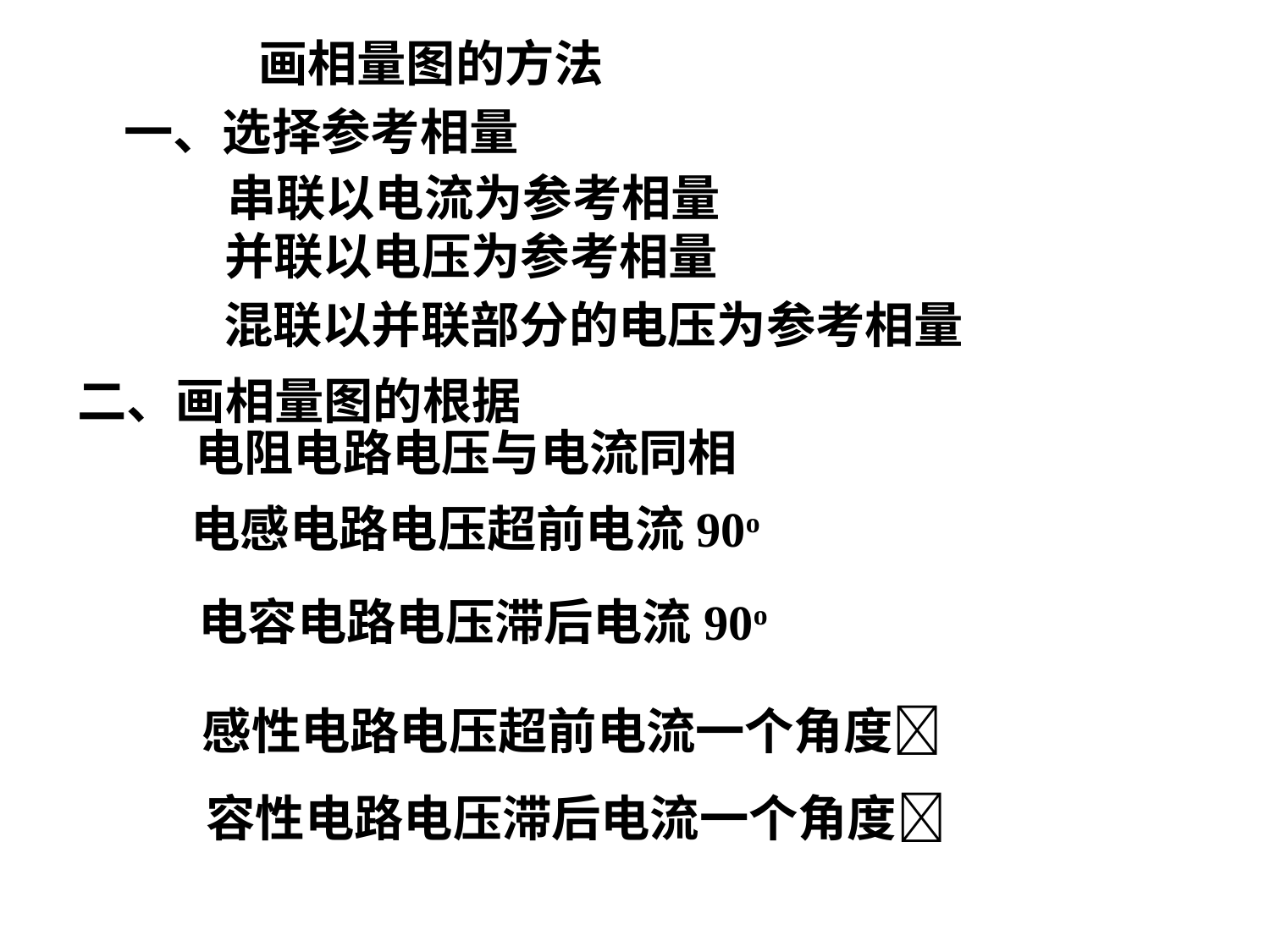

画相量图的方法
一、选择参考相量
串联以电流为参考相量
并联以电压为参考相量
混联以并联部分的电压为参考相量
二、画相量图的根据
电阻电路电压与电流同相
电感电路电压超前电流90o
电容电路电压滞后电流90o
感性电路电压超前电流一个角度ϕ
容性电路电压滞后电流一个角度ϕ